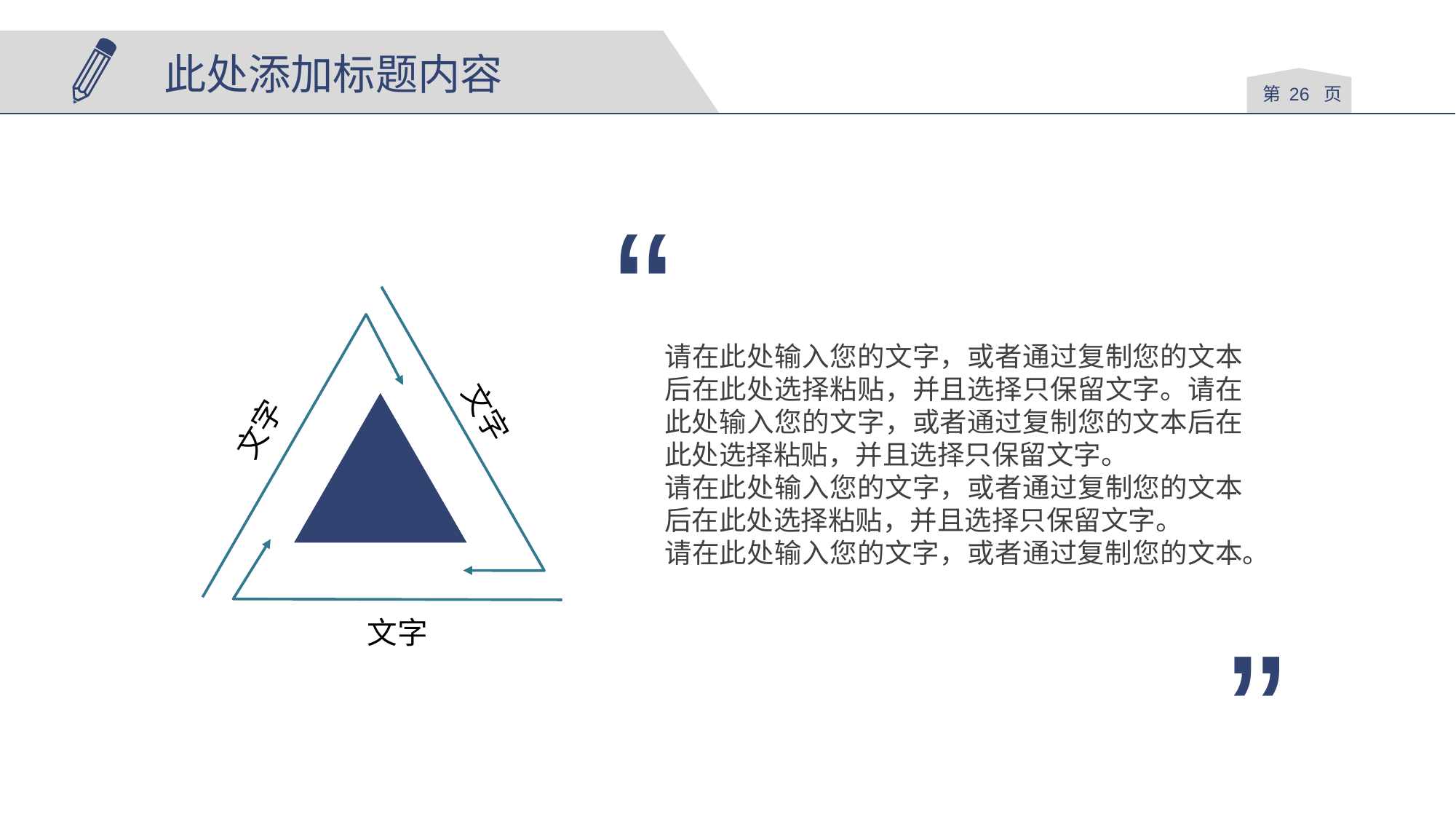

此处添加标题内容

第 26  页
“

文字

文字

文字
请在此处输入您的文字，或者通过复制您的文本后在此处选择粘贴，并且选择只保留文字。请在此处输入您的文字，或者通过复制您的文本后在此处选择粘贴，并且选择只保留文字。
请在此处输入您的文字，或者通过复制您的文本后在此处选择粘贴，并且选择只保留文字。
请在此处输入您的文字，或者通过复制您的文本。
”